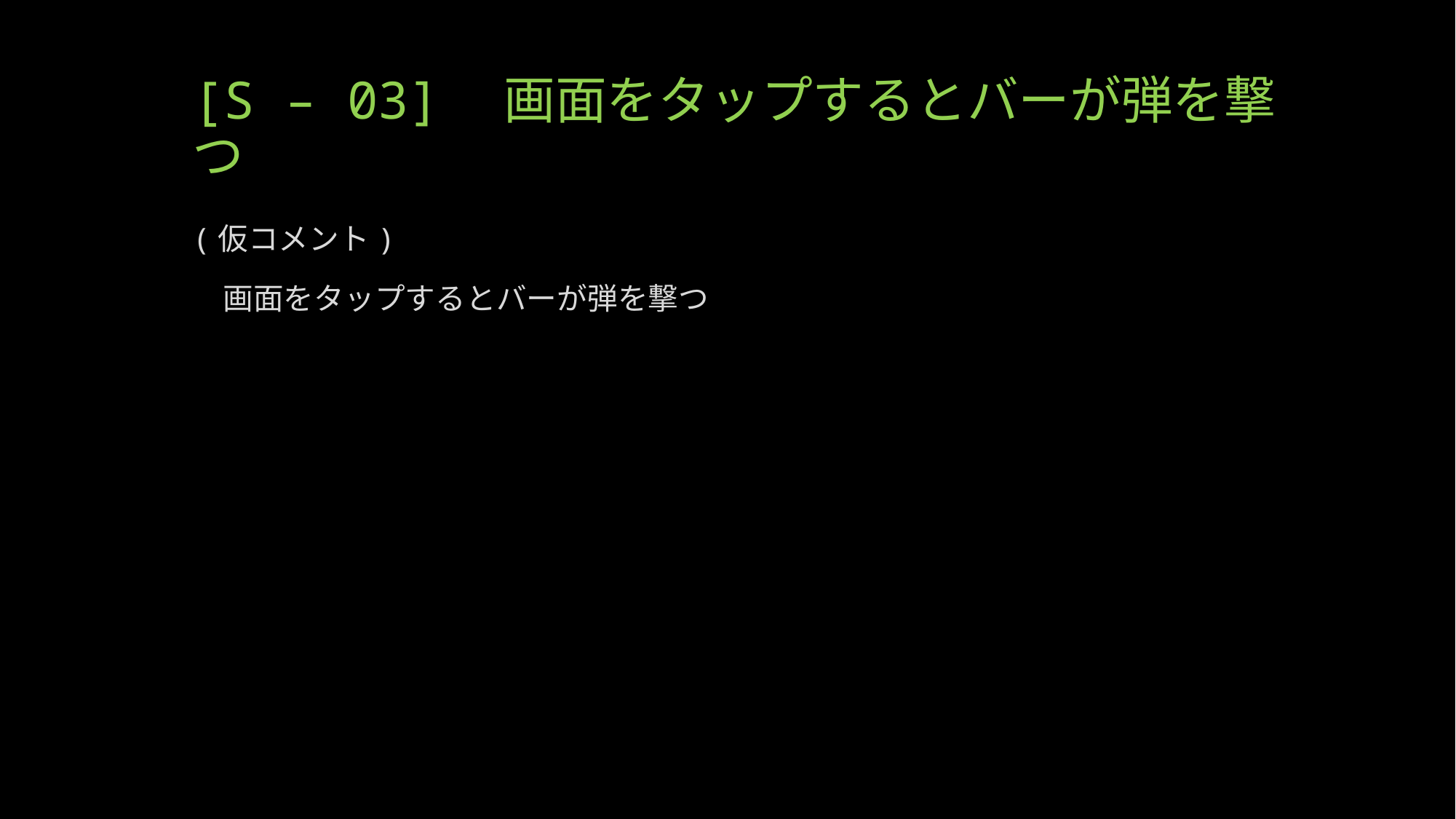

# [S – 03]　画面をタップするとバーが弾を撃つ
(仮コメント)
　画面をタップするとバーが弾を撃つ